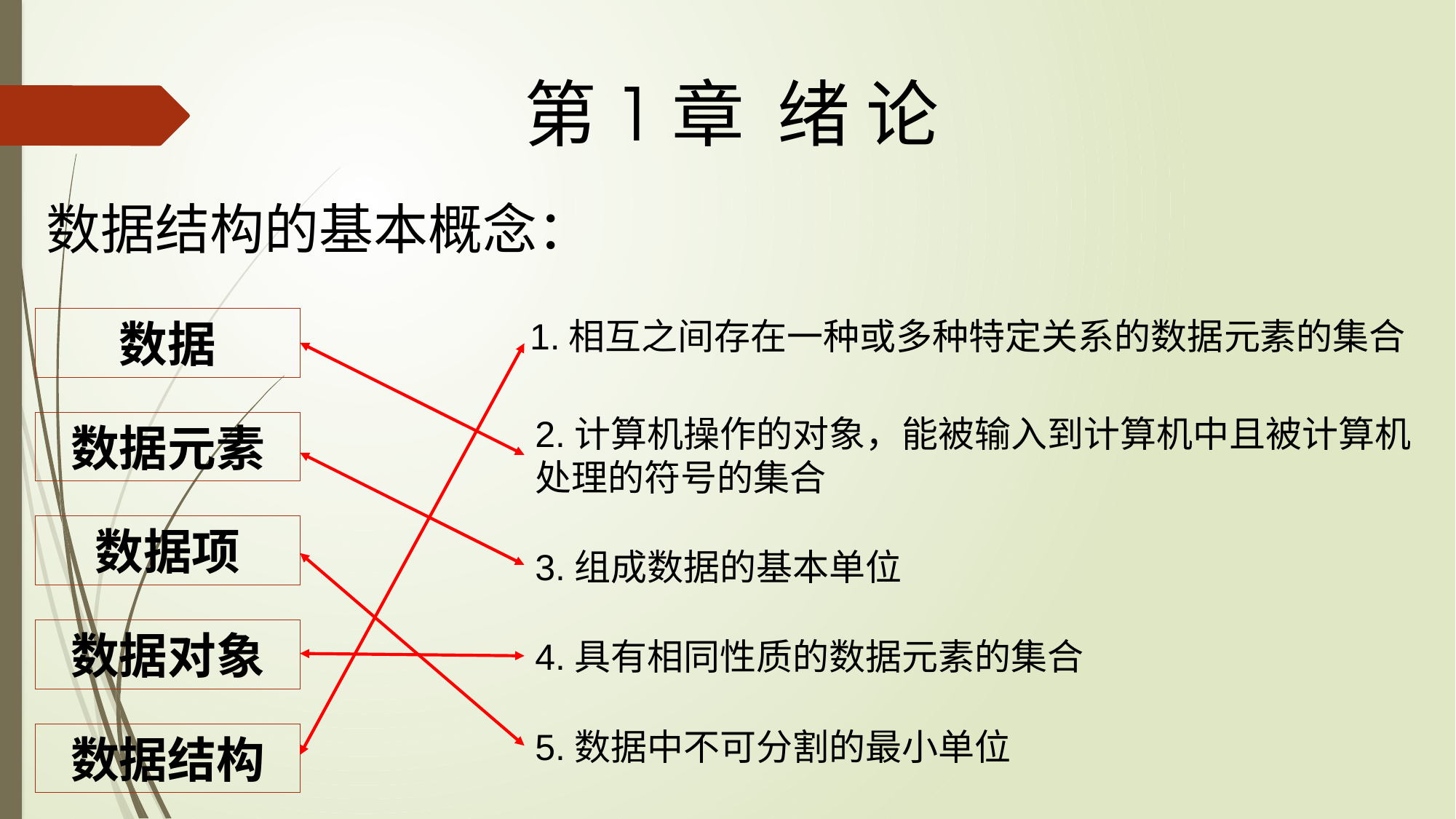

第1章  绪 论
数据结构的基本概念：
数据
1.相互之间存在一种或多种特定关系的数据元素的集合
2.计算机操作的对象，能被输入到计算机中且被计算机处理的符号的集合
数据元素
数据项
3.组成数据的基本单位
数据对象
4.具有相同性质的数据元素的集合
5.数据中不可分割的最小单位
数据结构